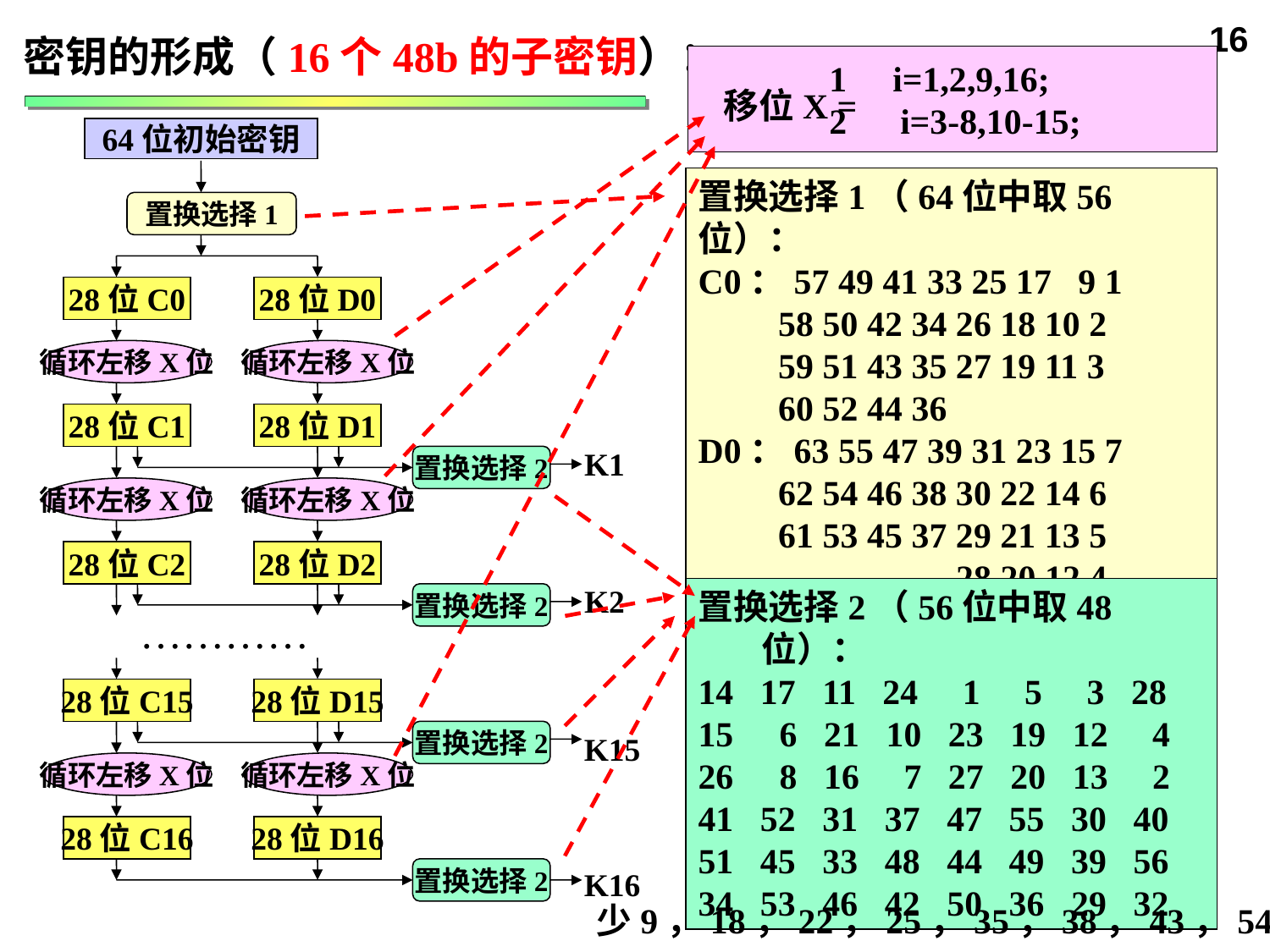

16
密钥的形成（16个48b的子密钥）：

i=1,2,9,16;
2      i=3-8,10-15;
移位X =

64位初始密钥

置换选择1（64位中取56位）：
C0：57 49 41 33 25 17   9 1
         58 50 42 34 26 18 10 2
         59 51 43 35 27 19 11 3
         60 52 44 36
D0：63 55 47 39 31 23 15 7
         62 54 46 38 30 22 14 6
         61 53 45 37 29 21 13 5
                             28 20 12 4

置换选择1

28位C0
28位D0

循环左移X位
循环左移X位

28位C1
28位D1
K1

置换选择2

循环左移X位
循环左移X位

置换选择2（56位中取48位）：
14   17   11   24     1     5     3   28
  6   21   10   23   19   12     4
  8   16     7   27   20   13     2
41   52   31   37   47   55   30   40
51   45   33   48   44   49   39   56
34   53   46   42   50   36   29   32

28位C2
28位D2
K2

置换选择2
…………

28位C15
28位D15

置换选择2
K15

循环左移X位
循环左移X位

28位C16
28位D16

置换选择2
K16

少9，18，22，25，35，38，43，54